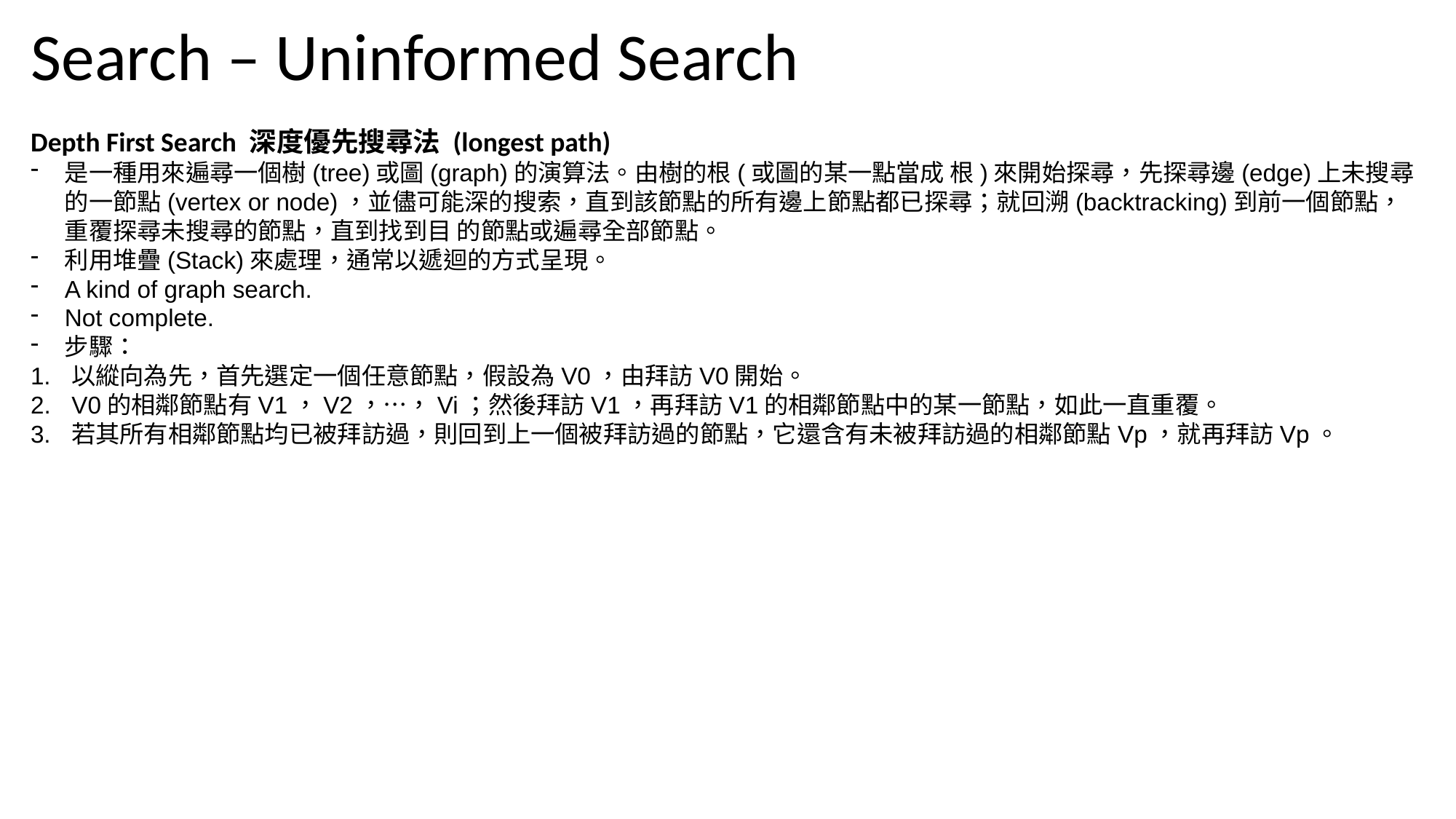

# Search – Uninformed Search
Depth First Search 深度優先搜尋法 (longest path)
是一種用來遍尋一個樹(tree)或圖(graph)的演算法。由樹的根(或圖的某一點當成 根)來開始探尋，先探尋邊(edge)上未搜尋的一節點(vertex or node)，並儘可能深的搜索，直到該節點的所有邊上節點都已探尋；就回溯(backtracking)到前一個節點，重覆探尋未搜尋的節點，直到找到目 的節點或遍尋全部節點。
利用堆疊(Stack)來處理，通常以遞迴的方式呈現。
A kind of graph search.
Not complete.
步驟：
以縱向為先，首先選定一個任意節點，假設為V0，由拜訪V0開始。
V0的相鄰節點有V1，V2，…，Vi；然後拜訪V1，再拜訪V1的相鄰節點中的某一節點，如此一直重覆。
若其所有相鄰節點均已被拜訪過，則回到上一個被拜訪過的節點，它還含有未被拜訪過的相鄰節點Vp，就再拜訪Vp。